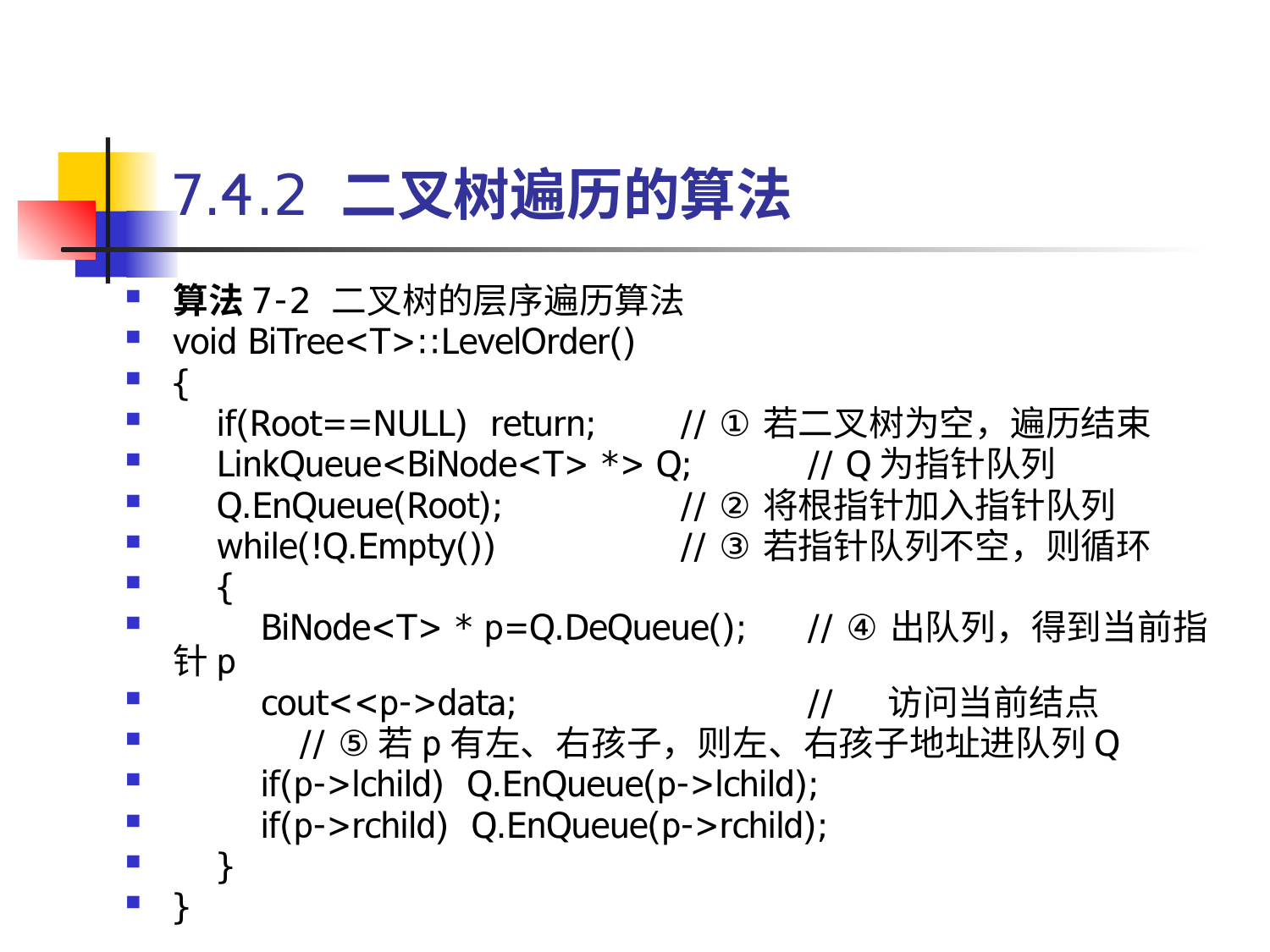

# 7.4.2 二叉树遍历的算法
算法7-2 二叉树的层序遍历算法
void BiTree<T>::LevelOrder()
{
    if(Root==NULL)  return; 	// ①若二叉树为空，遍历结束
    LinkQueue<BiNode<T> *> Q;   	// Q为指针队列
    Q.EnQueue(Root);         	// ②将根指针加入指针队列
    while(!Q.Empty())                	// ③若指针队列不空，则循环
    {
        BiNode<T> * p=Q.DeQueue(); 	// ④出队列，得到当前指针p
        cout<<p->data;          		//    访问当前结点
	// ⑤若p有左、右孩子，则左、右孩子地址进队列Q
        if(p->lchild)  Q.EnQueue(p->lchild);
        if(p->rchild)  Q.EnQueue(p->rchild);
    }
}